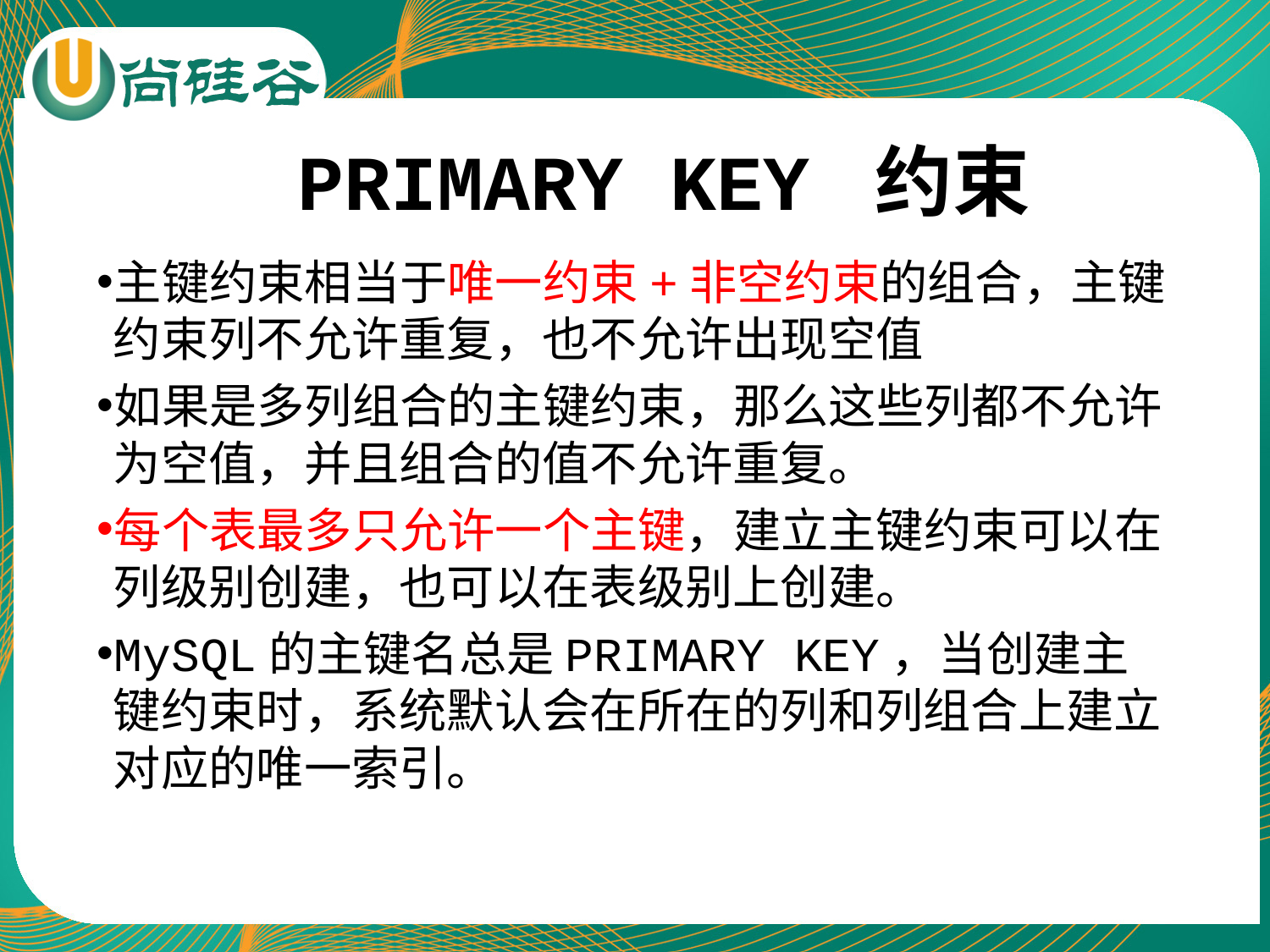

# PRIMARY KEY 约束
主键约束相当于唯一约束+非空约束的组合，主键约束列不允许重复，也不允许出现空值
如果是多列组合的主键约束，那么这些列都不允许为空值，并且组合的值不允许重复。
每个表最多只允许一个主键，建立主键约束可以在列级别创建，也可以在表级别上创建。
MySQL的主键名总是PRIMARY KEY，当创建主键约束时，系统默认会在所在的列和列组合上建立对应的唯一索引。